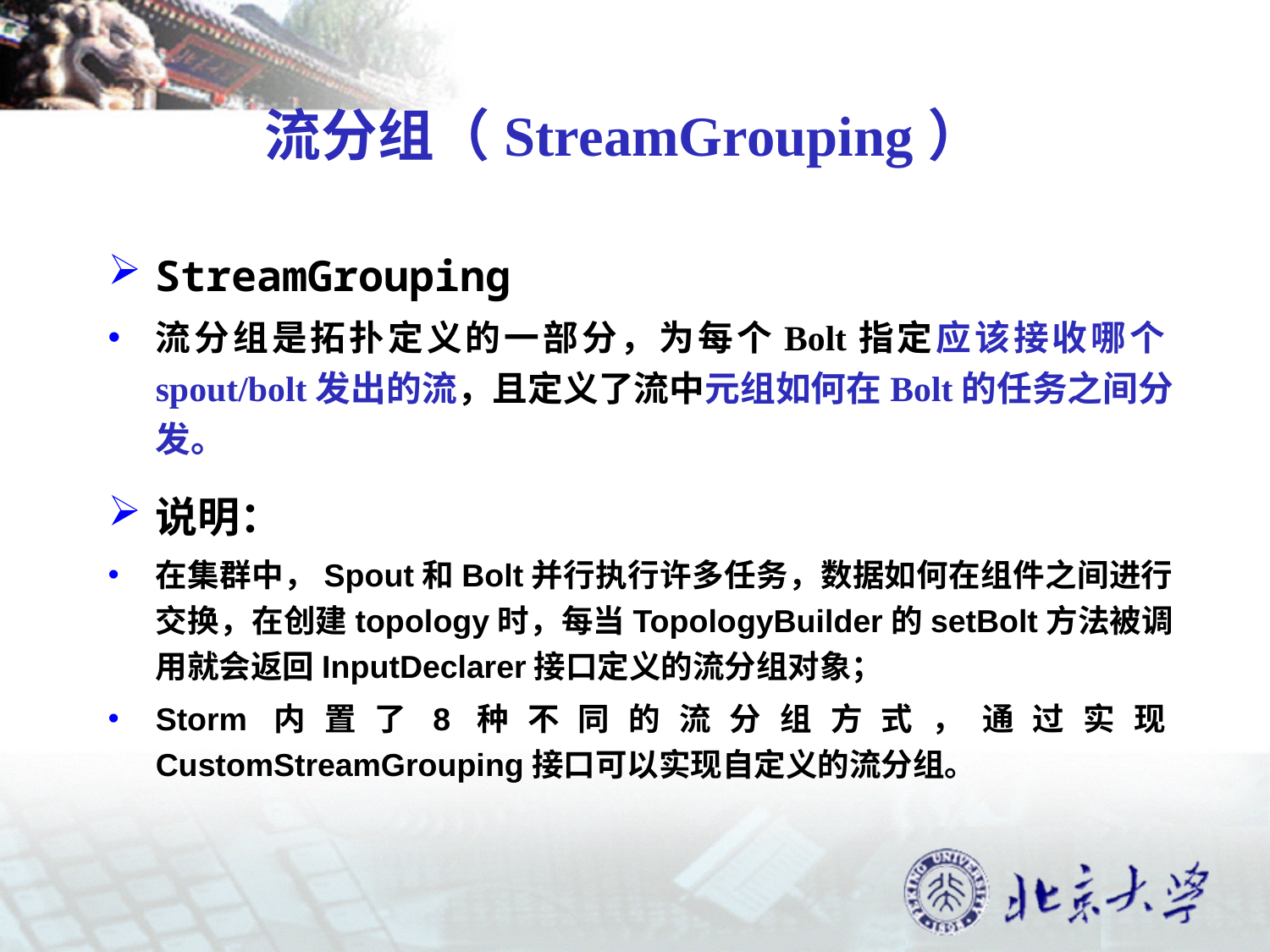

# 流分组（StreamGrouping）
StreamGrouping
流分组是拓扑定义的一部分，为每个Bolt指定应该接收哪个spout/bolt发出的流，且定义了流中元组如何在Bolt的任务之间分发。
说明：
在集群中，Spout和Bolt并行执行许多任务，数据如何在组件之间进行交换，在创建topology时，每当TopologyBuilder的setBolt方法被调用就会返回InputDeclarer接口定义的流分组对象；
Storm内置了8种不同的流分组方式，通过实现CustomStreamGrouping接口可以实现自定义的流分组。